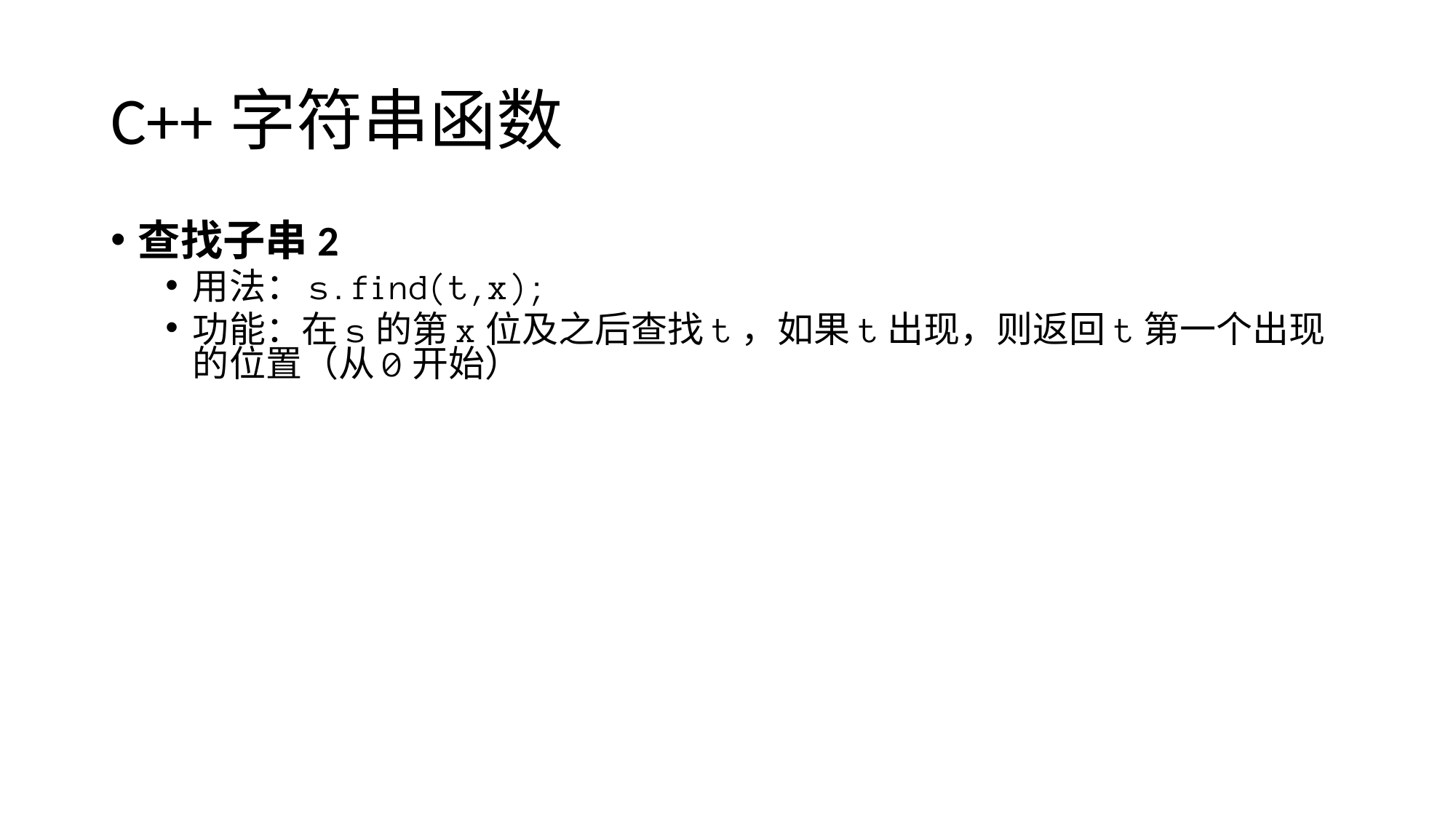

C++字符串函数
查找子串2
用法：s.find(t,x);
功能：在s的第x位及之后查找t，如果t出现，则返回t第一个出现的位置（从0开始）